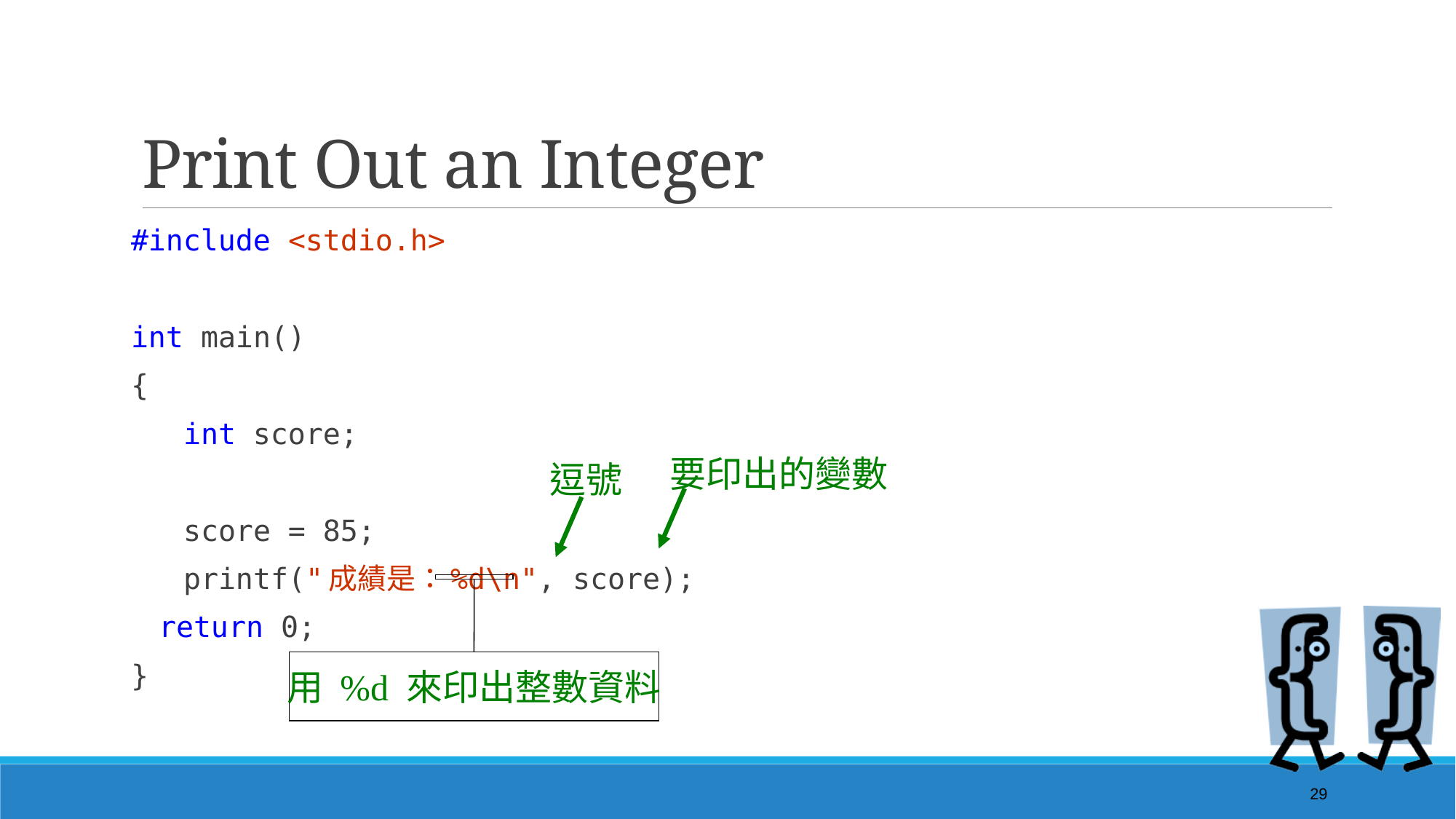

# Print Out an Integer
#include <stdio.h>

int main()
{
   int score;

   score = 85;
   printf("成績是：%d\n", score);
	 return 0;
}

要印出的變數
逗號

用 %d 來印出整數資料
29